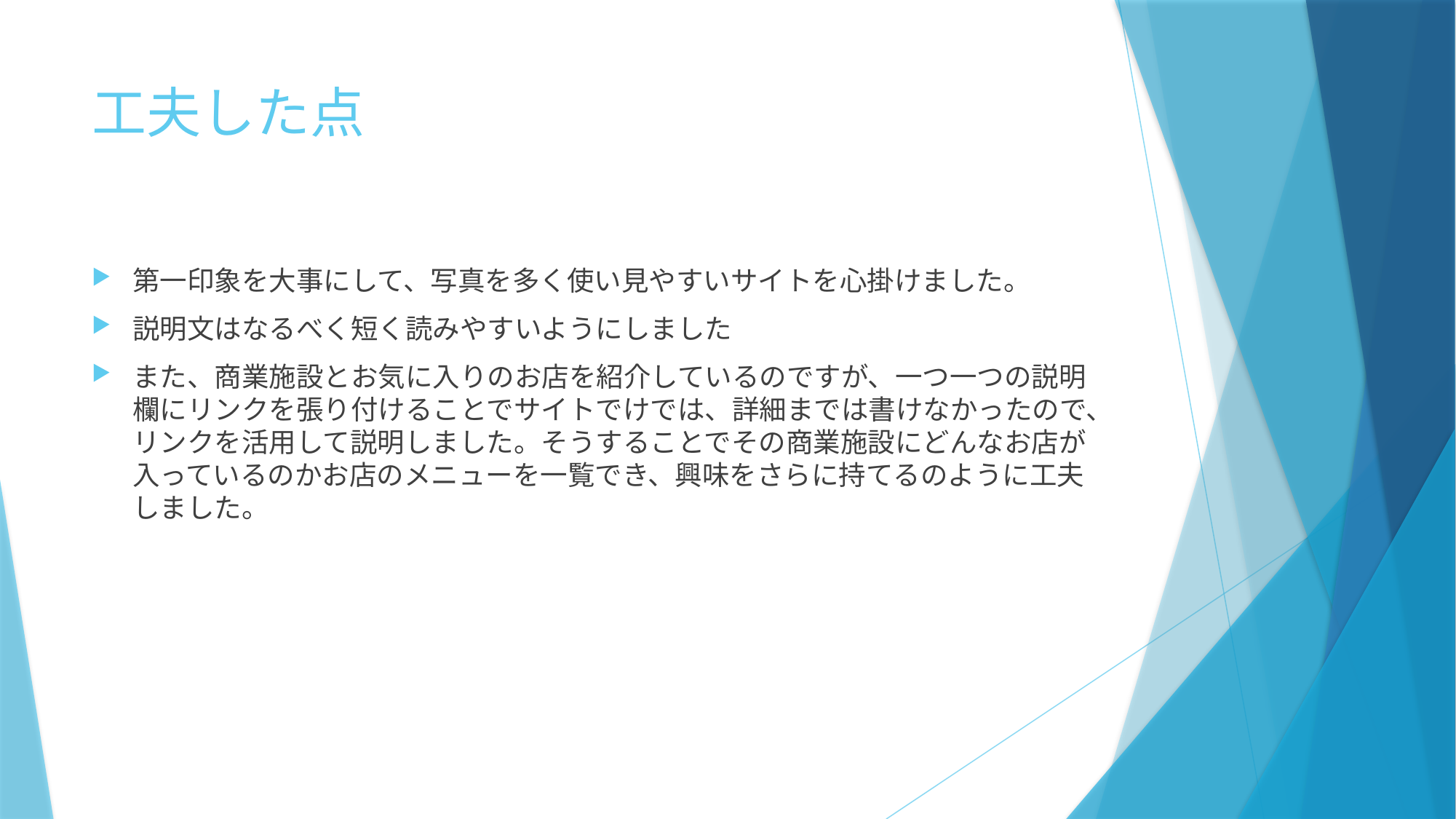

# 工夫した点
第一印象を大事にして、写真を多く使い見やすいサイトを心掛けました。
説明文はなるべく短く読みやすいようにしました
また、商業施設とお気に入りのお店を紹介しているのですが、一つ一つの説明欄にリンクを張り付けることでサイトでけでは、詳細までは書けなかったので、リンクを活用して説明しました。そうすることでその商業施設にどんなお店が入っているのかお店のメニューを一覧でき、興味をさらに持てるのように工夫しました。